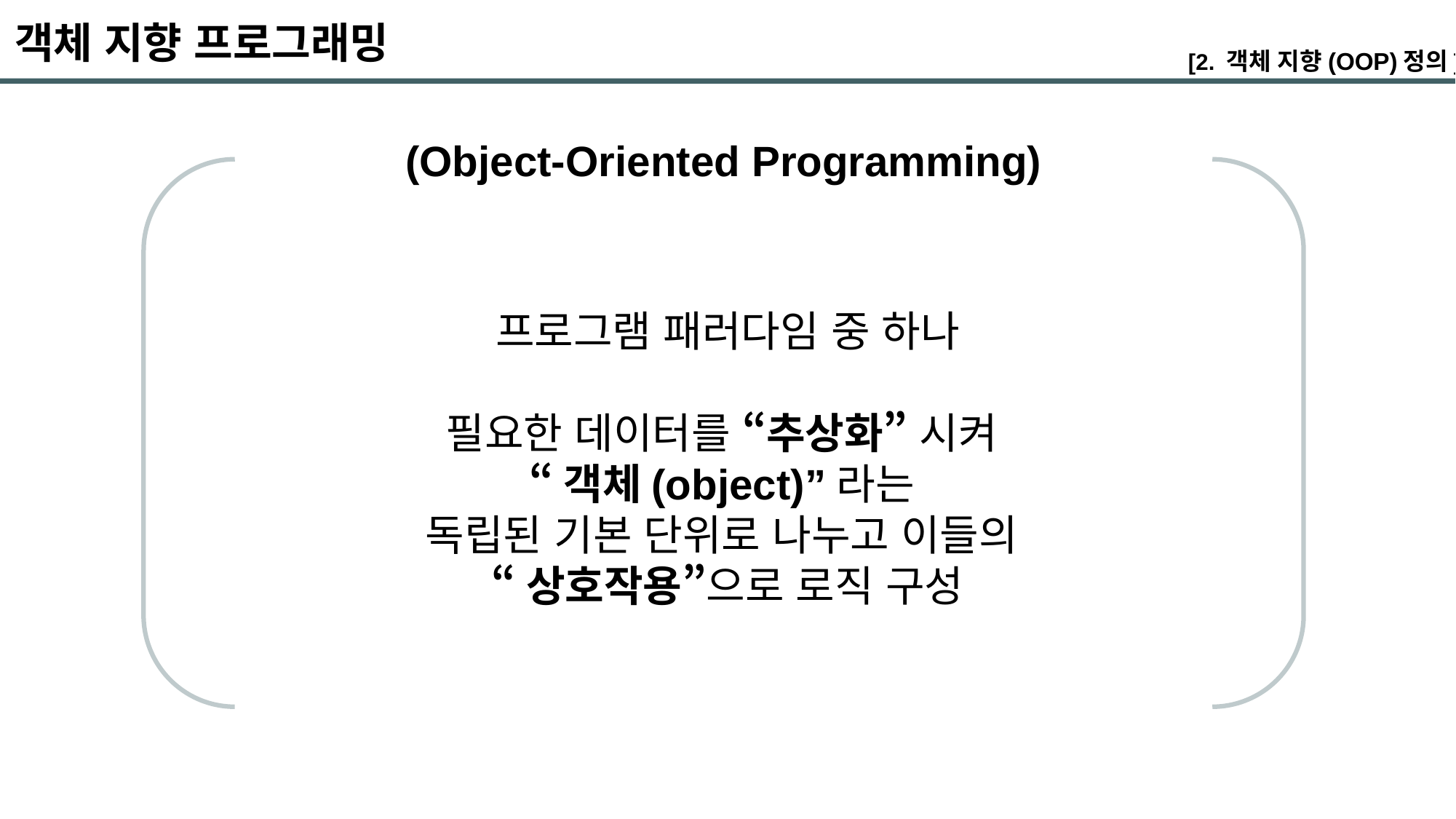

객체 지향 프로그래밍
[2. 객체 지향(OOP)정의]

(Object-Oriented Programming)

프로그램 패러다임 중 하나

필요한 데이터를 “추상화” 시켜
“객체(object)”라는
독립된 기본 단위로 나누고 이들의
“상호작용”으로 로직 구성